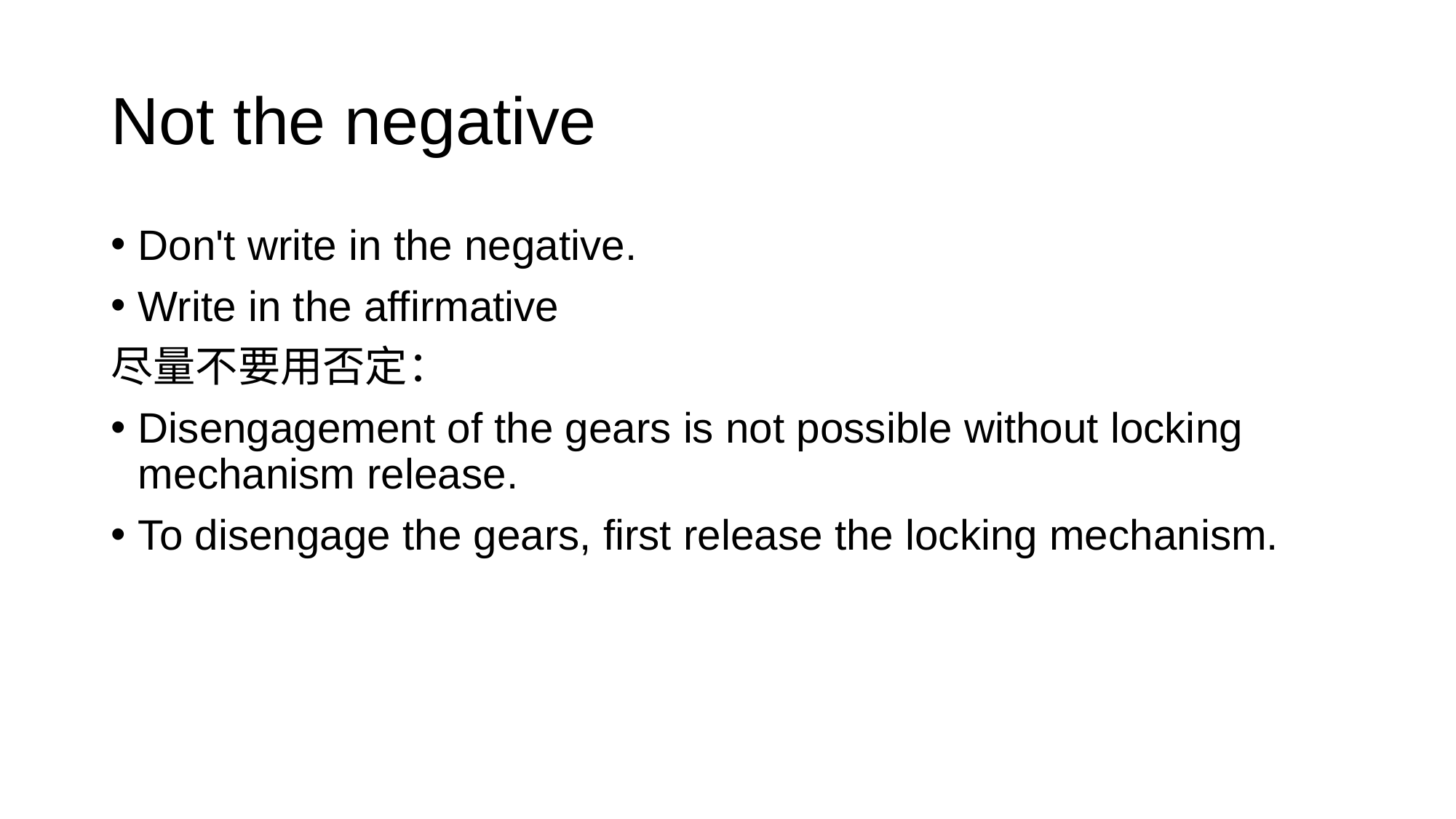

# Not the negative
Don't write in the negative.
Write in the affirmative
尽量不要用否定：
Disengagement of the gears is not possible without locking mechanism release.
To disengage the gears, first release the locking mechanism.